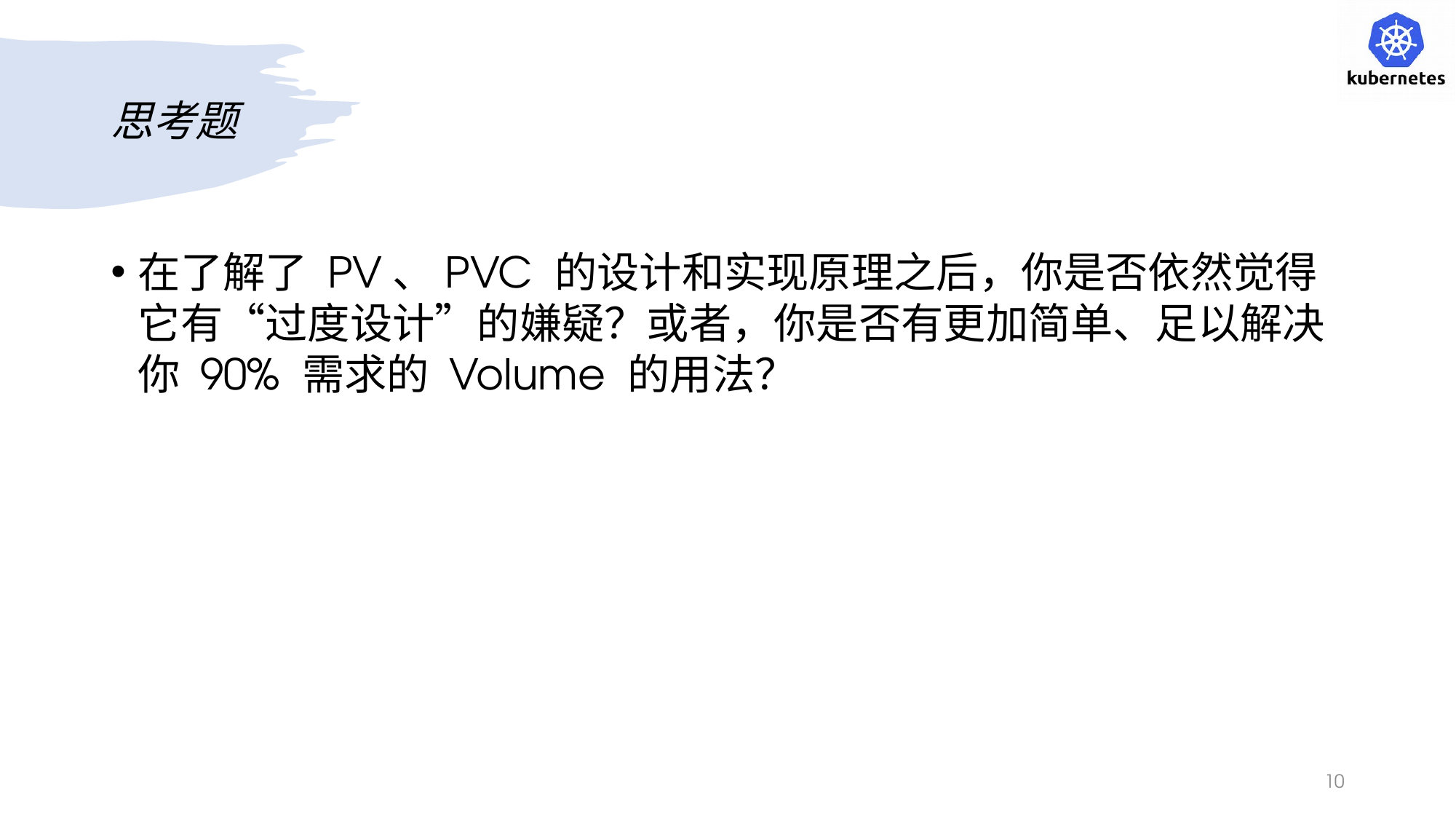

# 思考题
在了解了 PV、PVC 的设计和实现原理之后，你是否依然觉得它有“过度设计”的嫌疑？或者，你是否有更加简单、足以解决你 90% 需求的 Volume 的用法？
10